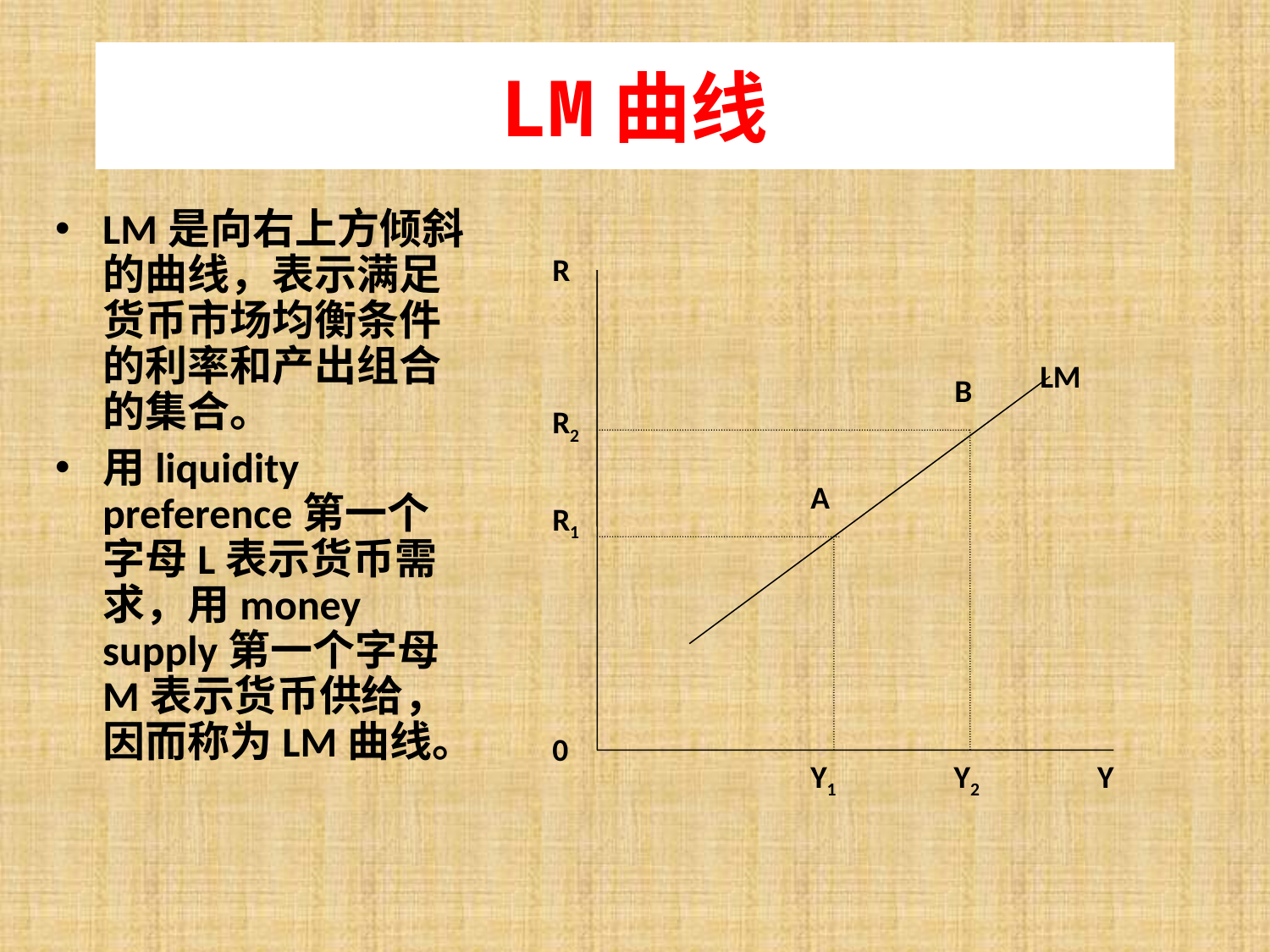

# LM曲线
LM是向右上方倾斜的曲线，表示满足货币市场均衡条件的利率和产出组合的集合。
用liquidity preference第一个字母L表示货币需求，用money supply第一个字母M表示货币供给，因而称为LM曲线。
R

LM
B

R2

A
R1

0

Y1
Y2
Y